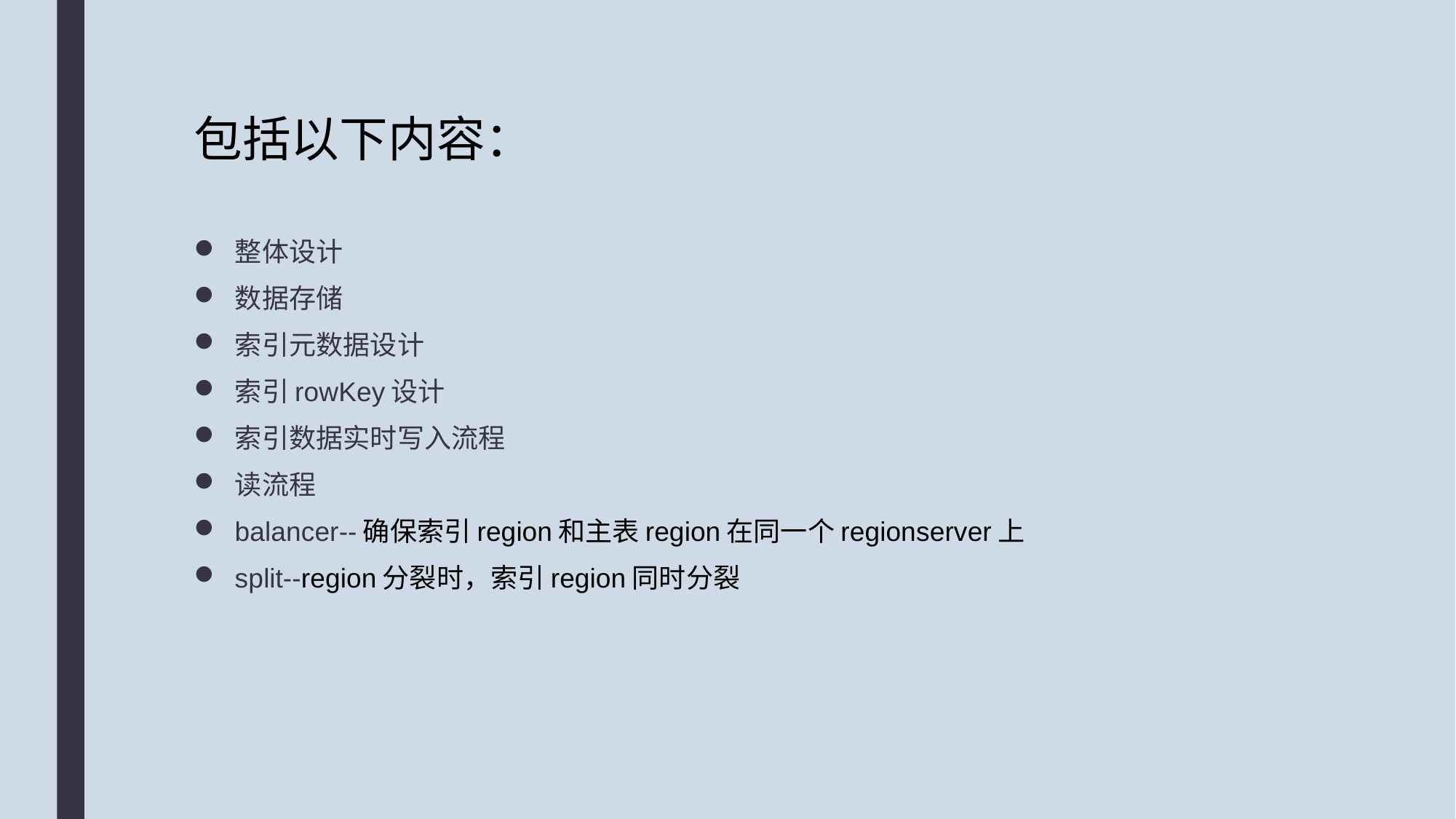

包括以下内容：
整体设计
数据存储
索引元数据设计
索引rowKey设计
索引数据实时写入流程
读流程
balancer--确保索引region和主表region在同一个regionserver上
split--region分裂时，索引region同时分裂